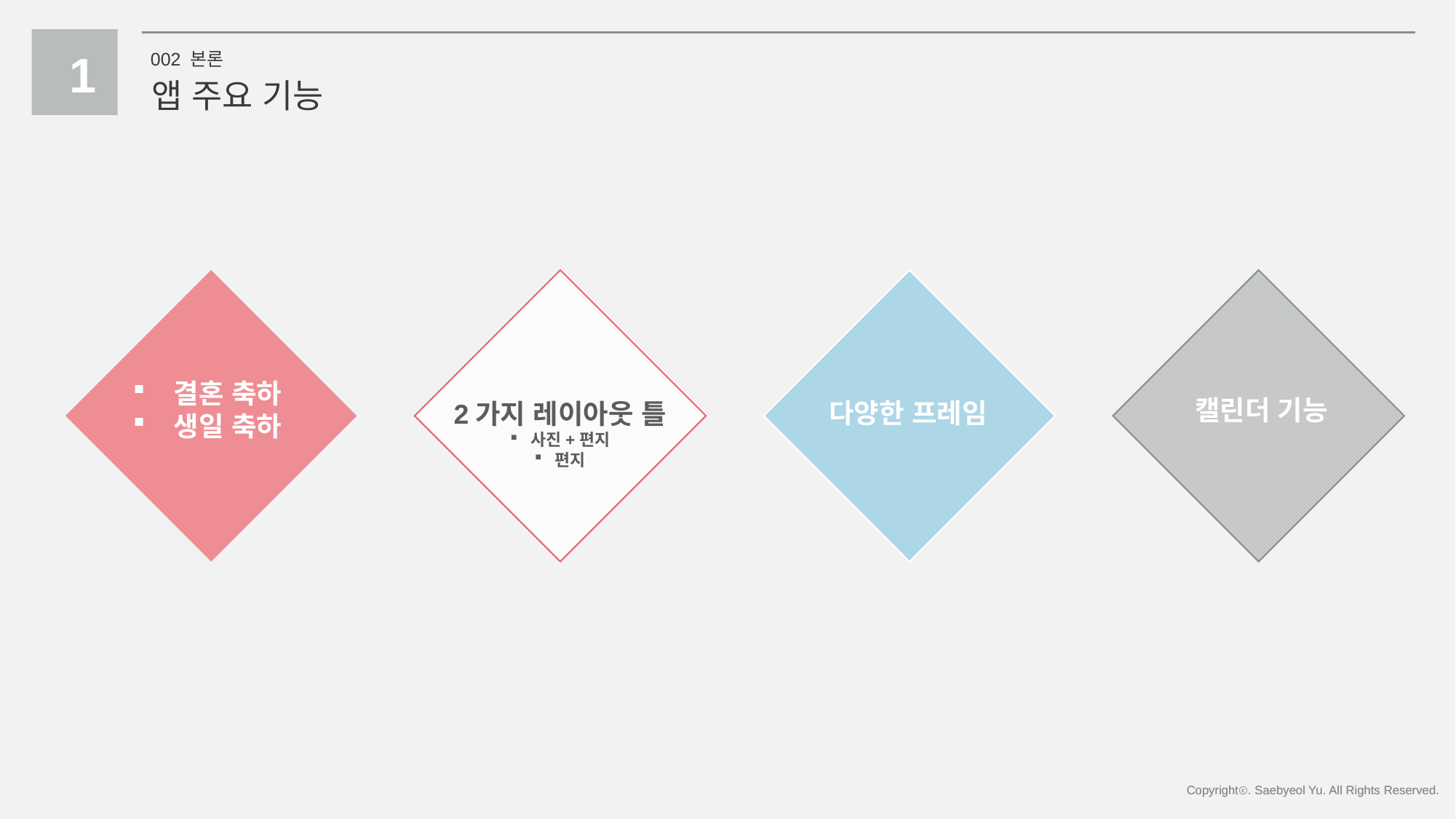

1
002 본론
앱 주요 기능

결혼 축하
생일 축하
캘린더 기능
다양한 프레임
2가지 레이아웃 틀
사진+편지
편지
Copyrightⓒ. Saebyeol Yu. All Rights Reserved.